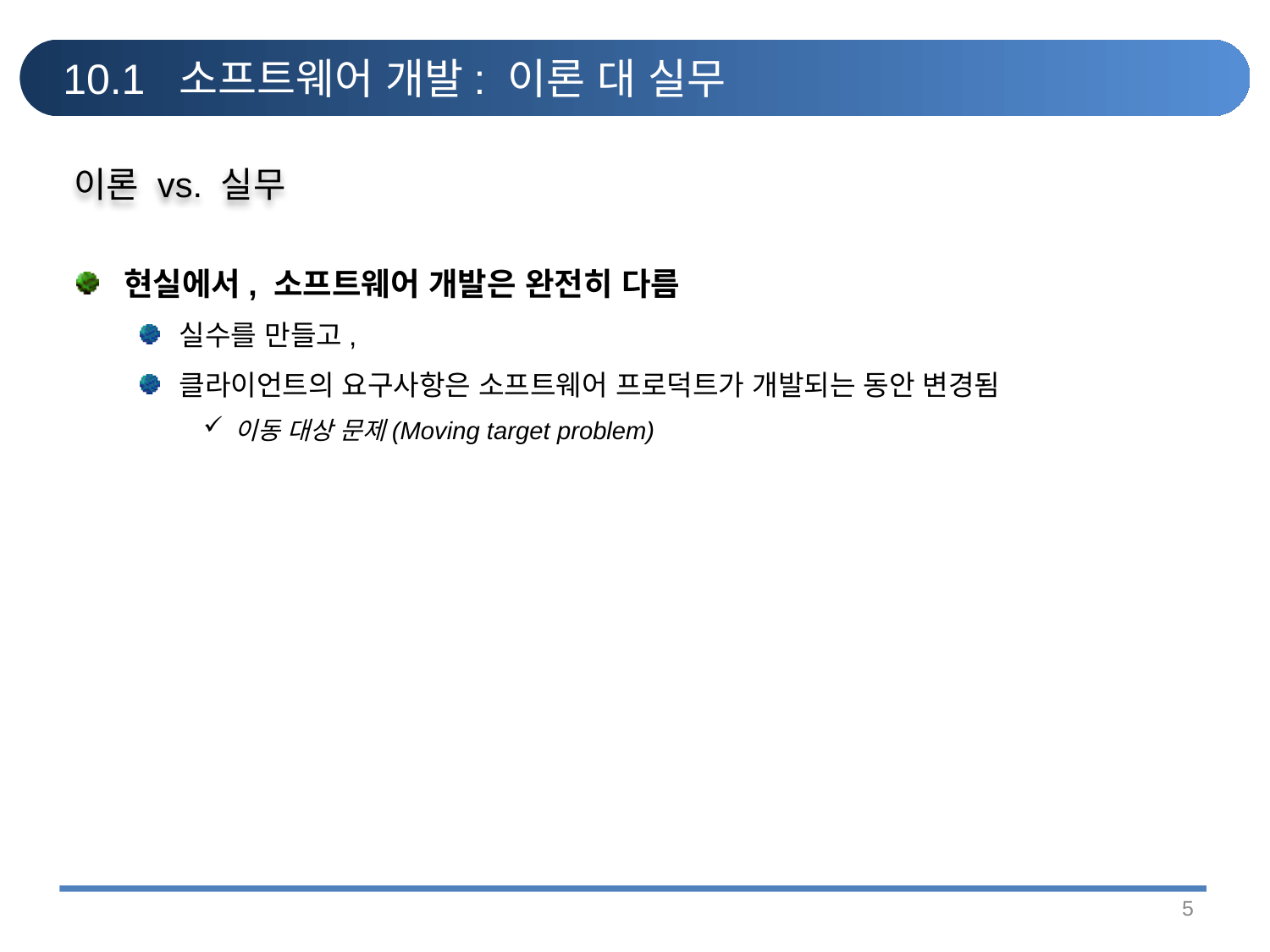

# 10.1  소프트웨어 개발: 이론 대 실무
이론 vs. 실무
현실에서, 소프트웨어 개발은 완전히 다름
실수를 만들고,
클라이언트의 요구사항은 소프트웨어 프로덕트가 개발되는 동안 변경됨
이동 대상 문제(Moving target problem)
5